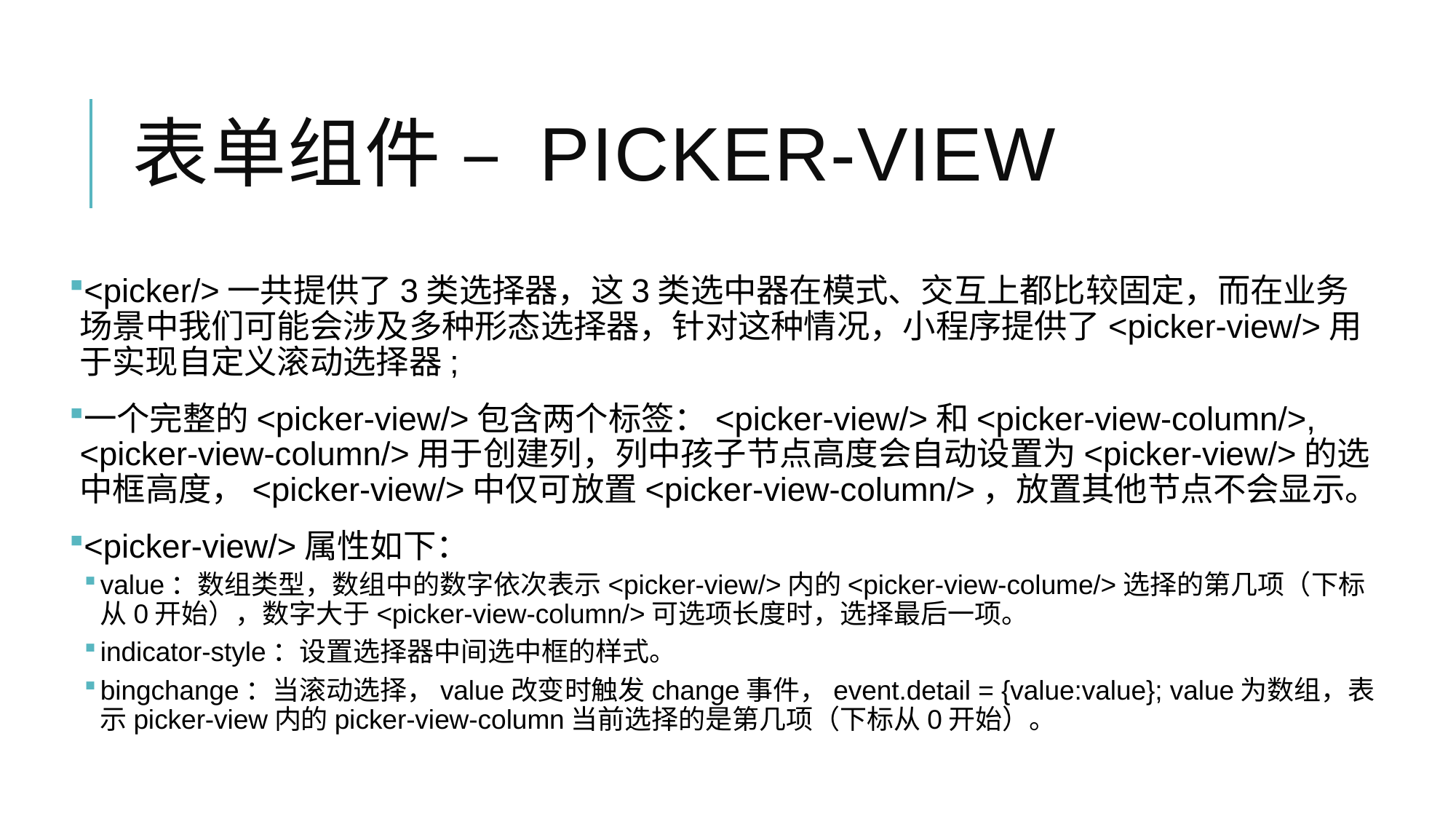

# 表单组件 – picker-view
<picker/>一共提供了3类选择器，这3类选中器在模式、交互上都比较固定，而在业务场景中我们可能会涉及多种形态选择器，针对这种情况，小程序提供了<picker-view/>用于实现自定义滚动选择器;
一个完整的<picker-view/>包含两个标签：<picker-view/>和<picker-view-column/>, <picker-view-column/>用于创建列，列中孩子节点高度会自动设置为<picker-view/>的选中框高度，<picker-view/>中仅可放置<picker-view-column/>，放置其他节点不会显示。
<picker-view/>属性如下：
value：数组类型，数组中的数字依次表示<picker-view/>内的<picker-view-colume/>选择的第几项（下标从0开始），数字大于<picker-view-column/>可选项长度时，选择最后一项。
indicator-style：设置选择器中间选中框的样式。
bingchange：当滚动选择，value改变时触发change事件，event.detail = {value:value}; value为数组，表示picker-view内的picker-view-column当前选择的是第几项（下标从0开始）。